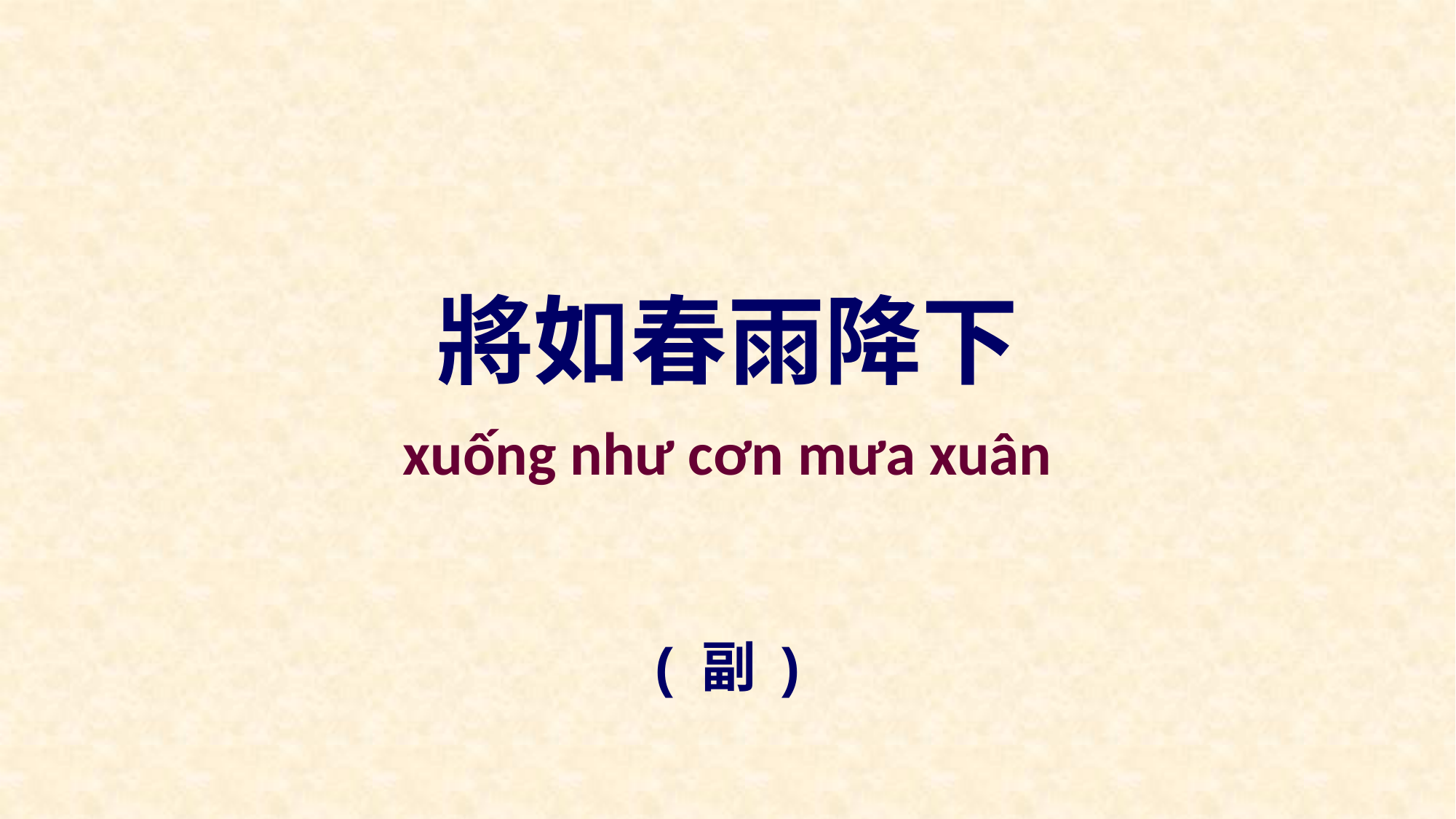

將如春雨降下
xuống như cơn mưa xuân
( 副 )